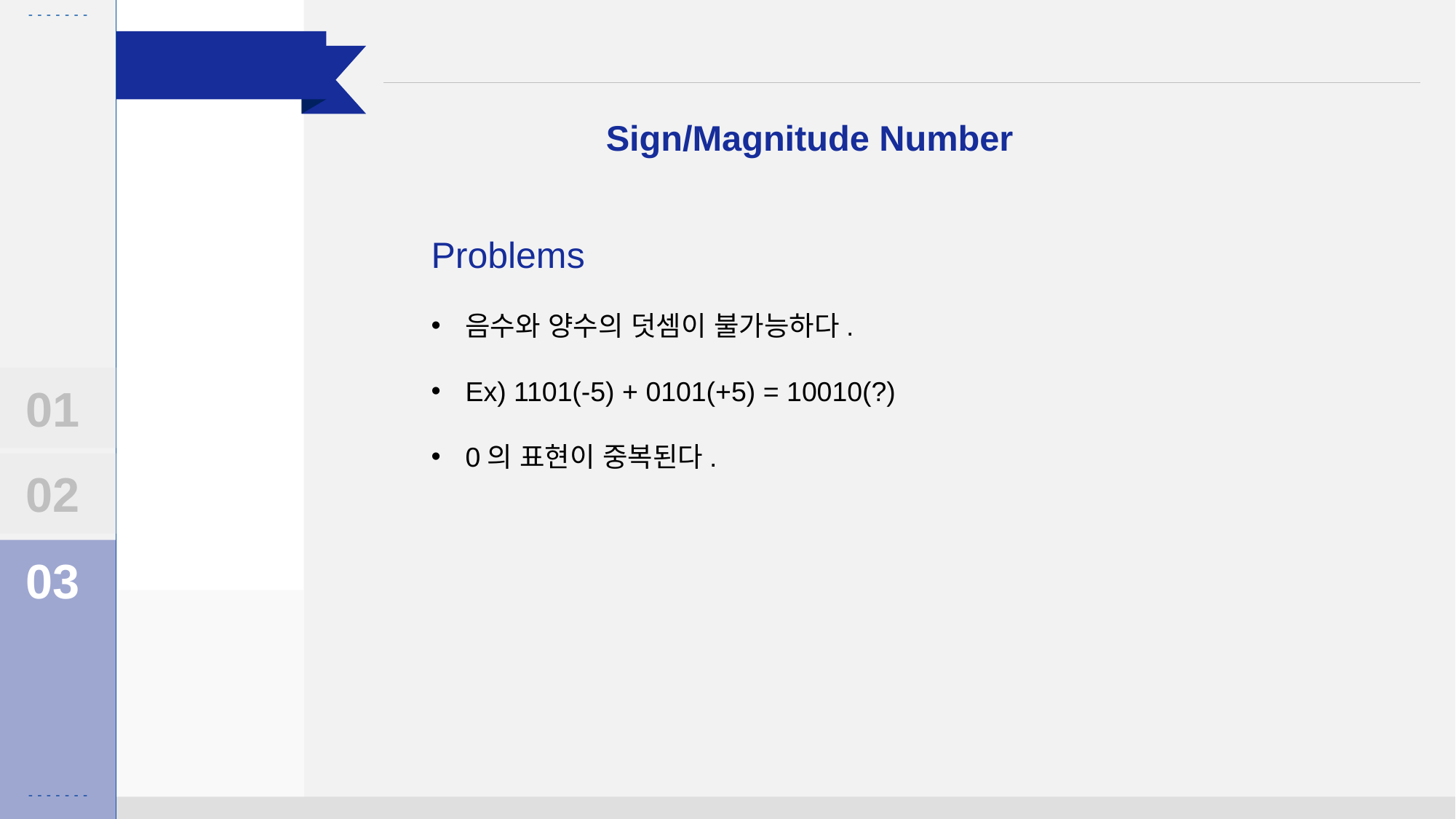

Sign/Magnitude Number
Problems
음수와 양수의 덧셈이 불가능하다.
Ex) 1101(-5) + 0101(+5) = 10010(?)
0의 표현이 중복된다.